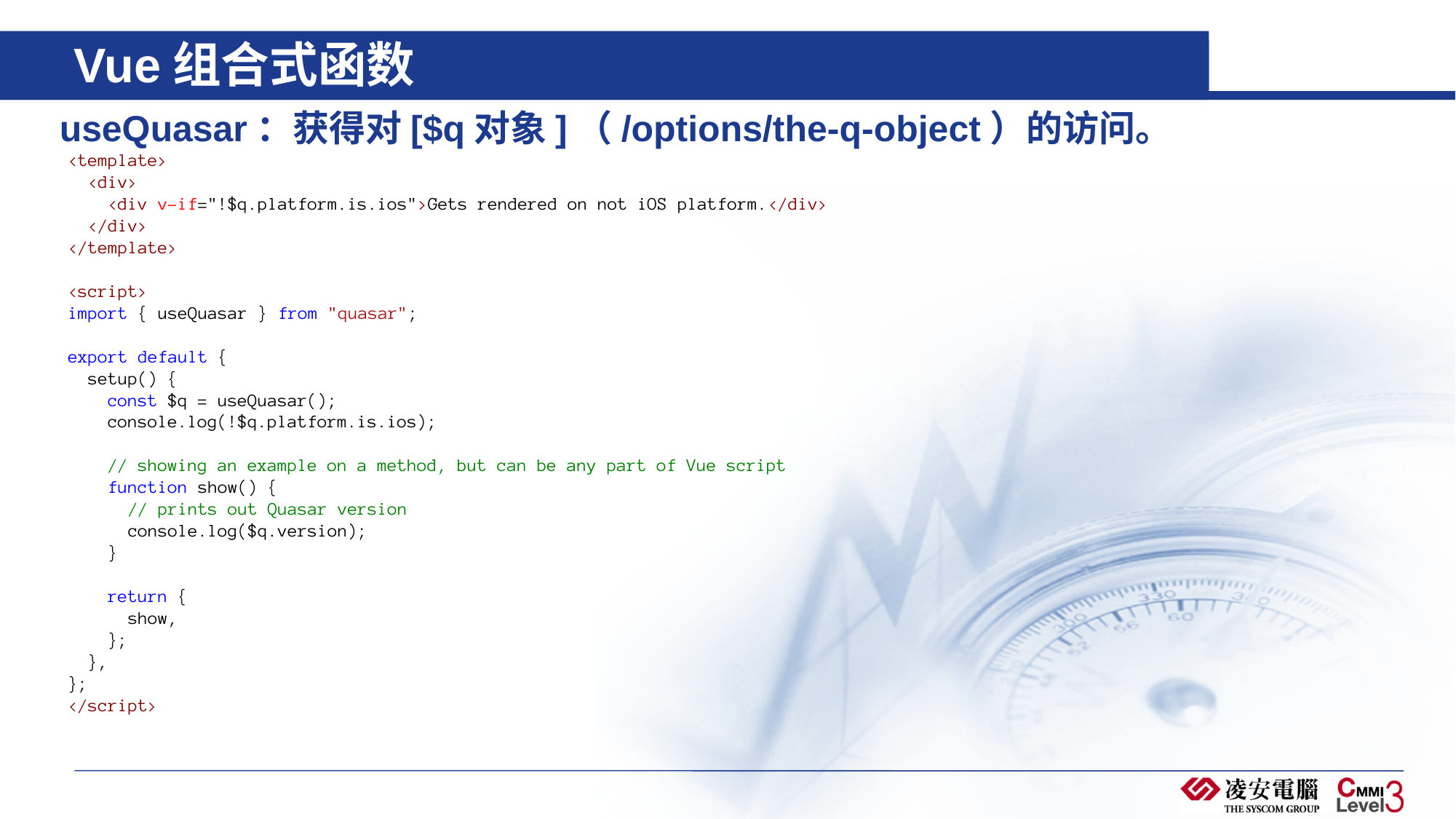

# Vue组合式函数
useQuasar：获得对[$q对象]（/options/the-q-object）的访问。
<template>
  <div>
    <div v-if="!$q.platform.is.ios">Gets rendered on not iOS platform.</div>
  </div>
</template>
<script>
import { useQuasar } from "quasar";
export default {
  setup() {
    const $q = useQuasar();
    console.log(!$q.platform.is.ios);
    // showing an example on a method, but can be any part of Vue script
    function show() {
      // prints out Quasar version
      console.log($q.version);
    }
    return {
      show,
    };
  },
};
</script>